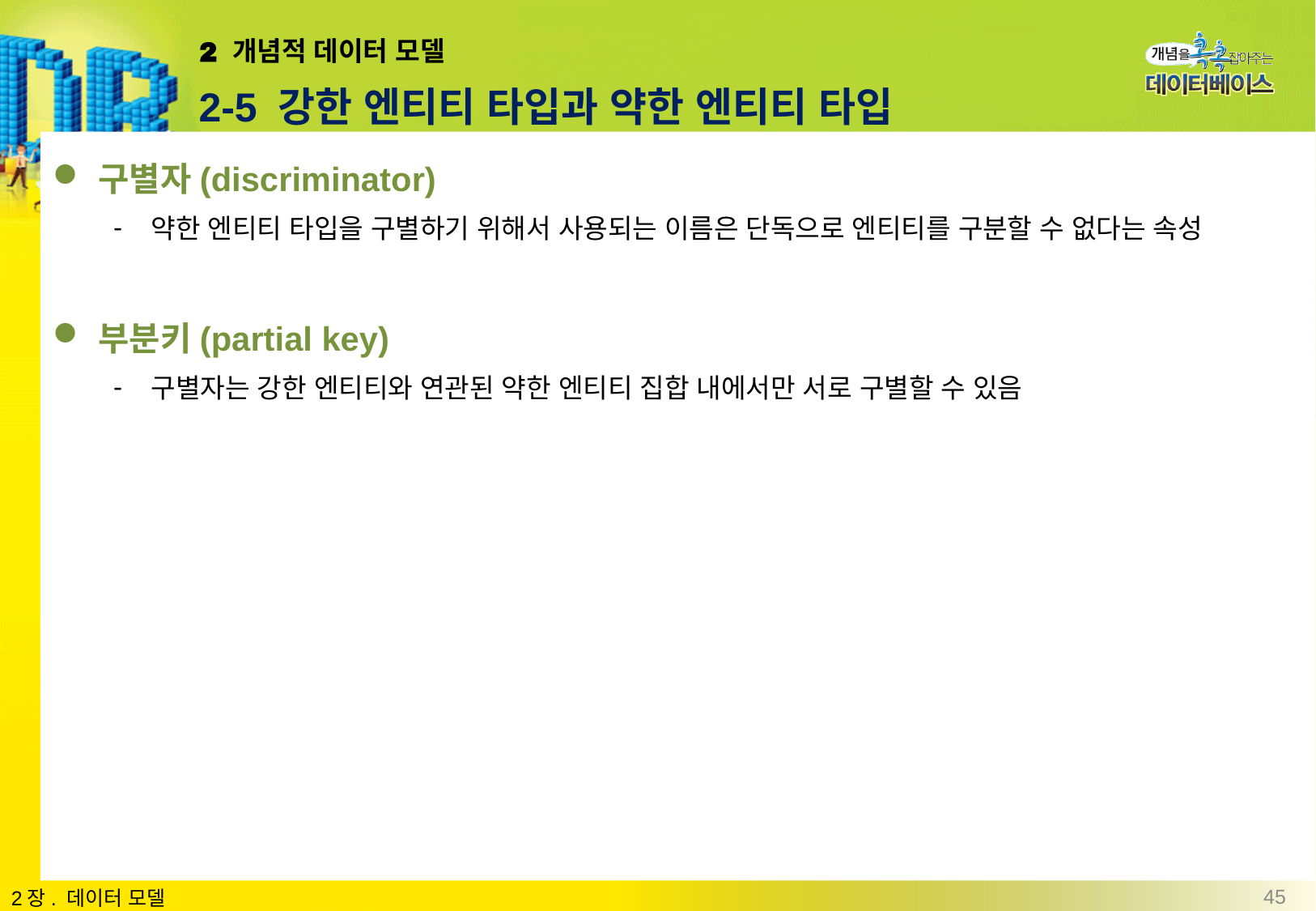

# 2 개념적 데이터 모델
2-5 강한 엔티티 타입과 약한 엔티티 타입
구별자(discriminator)
약한 엔티티 타입을 구별하기 위해서 사용되는 이름은 단독으로 엔티티를 구분할 수 없다는 속성

부분키(partial key)
구별자는 강한 엔티티와 연관된 약한 엔티티 집합 내에서만 서로 구별할 수 있음

45